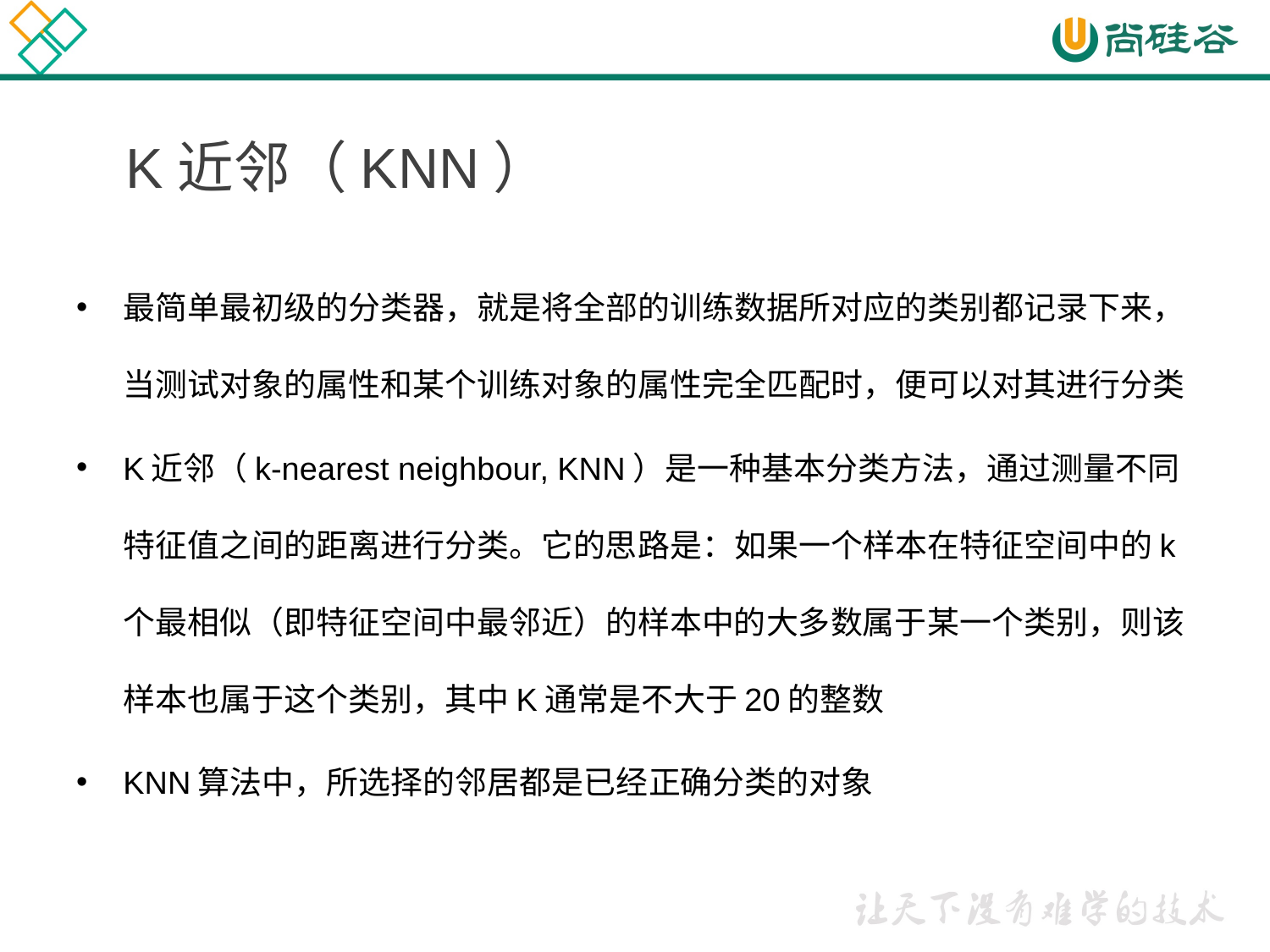

# K近邻（KNN）
最简单最初级的分类器，就是将全部的训练数据所对应的类别都记录下来，当测试对象的属性和某个训练对象的属性完全匹配时，便可以对其进行分类
K近邻（k-nearest neighbour, KNN）是一种基本分类方法，通过测量不同特征值之间的距离进行分类。它的思路是：如果一个样本在特征空间中的k个最相似（即特征空间中最邻近）的样本中的大多数属于某一个类别，则该样本也属于这个类别，其中K通常是不大于20的整数
KNN算法中，所选择的邻居都是已经正确分类的对象